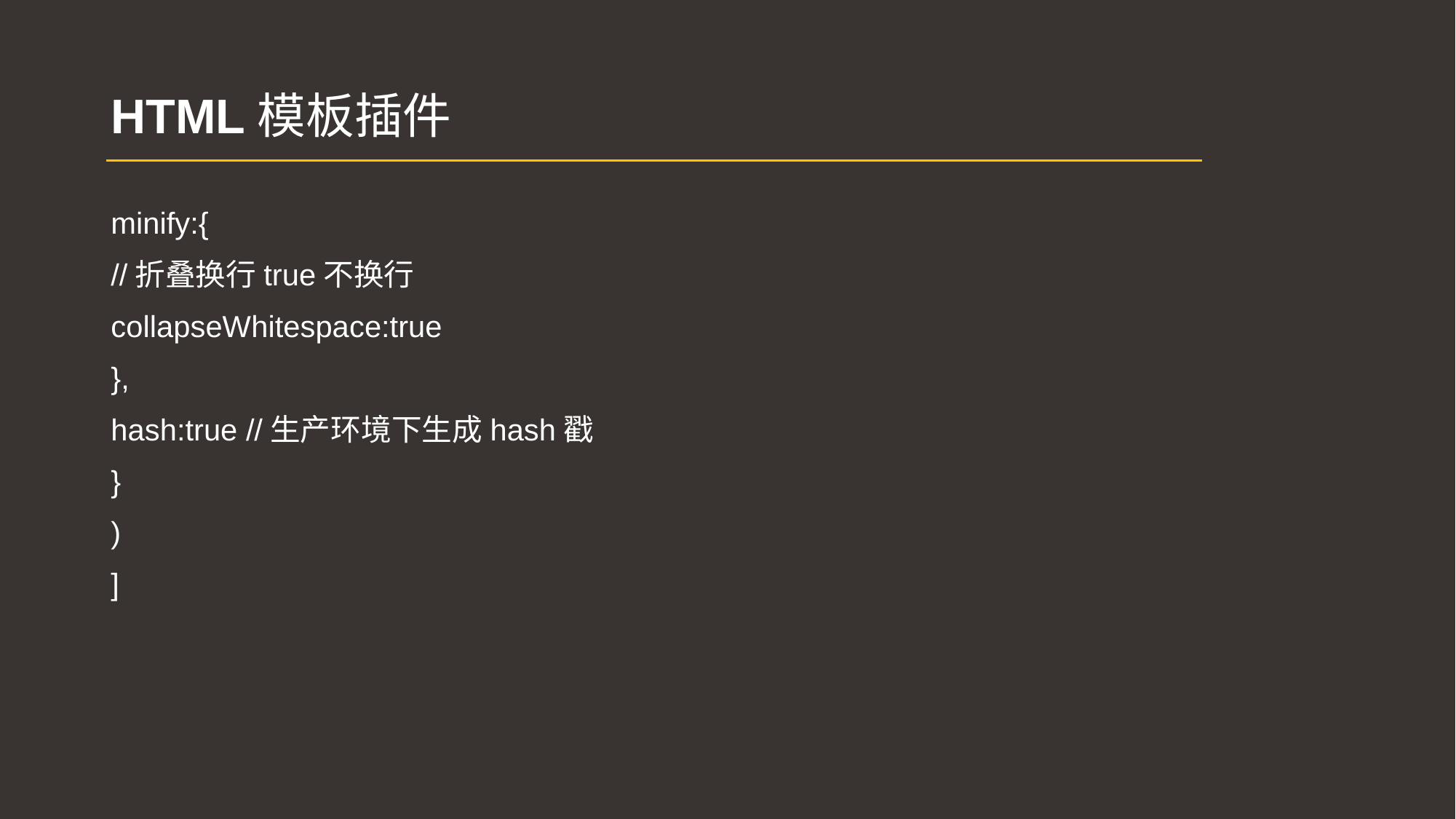

# HTML模板插件
minify:{
//折叠换行true不换行
collapseWhitespace:true
},
hash:true //生产环境下生成hash戳
}
)
]